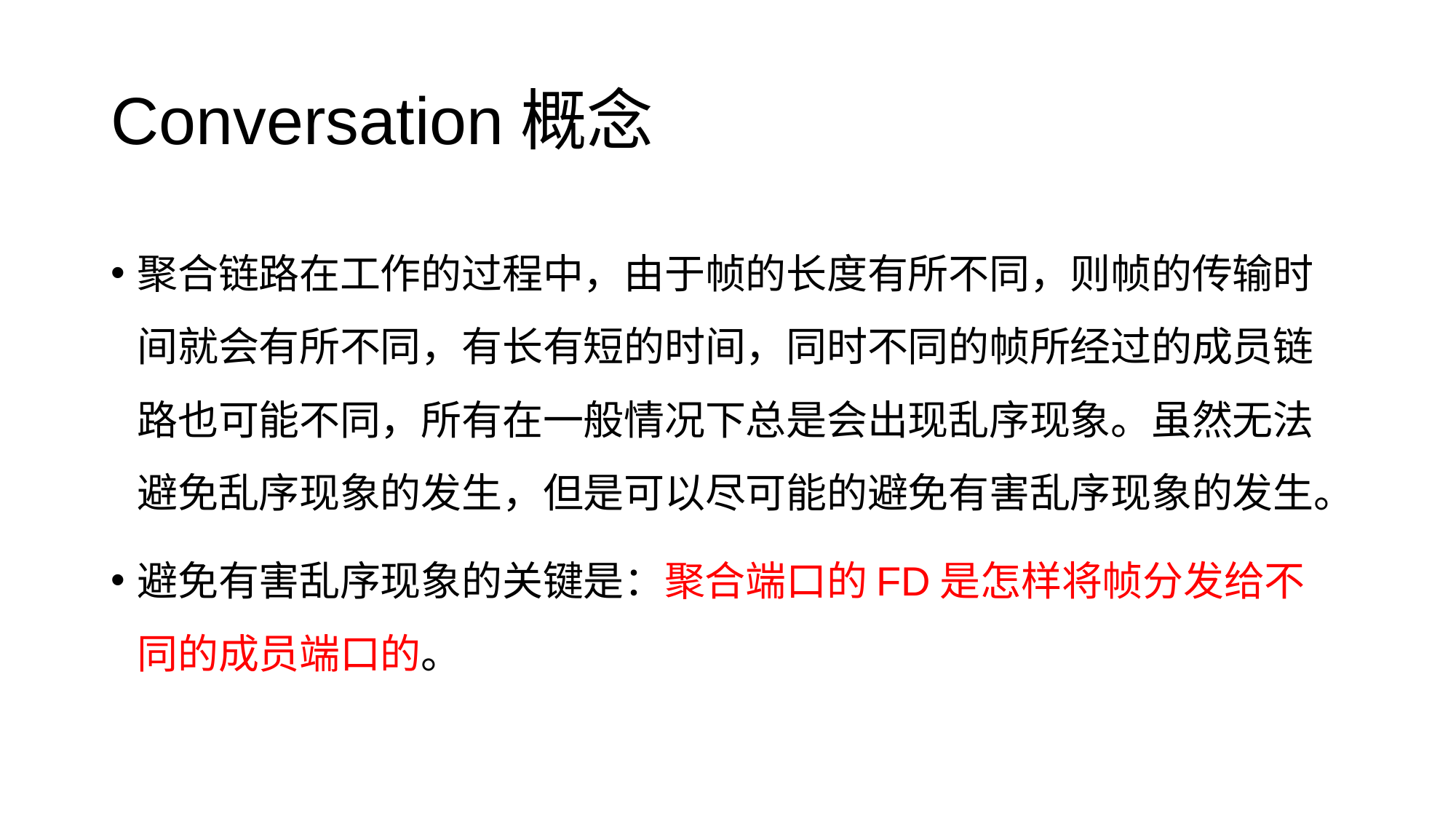

# Conversation概念
聚合链路在工作的过程中，由于帧的长度有所不同，则帧的传输时间就会有所不同，有长有短的时间，同时不同的帧所经过的成员链路也可能不同，所有在一般情况下总是会出现乱序现象。虽然无法避免乱序现象的发生，但是可以尽可能的避免有害乱序现象的发生。
避免有害乱序现象的关键是：聚合端口的FD是怎样将帧分发给不同的成员端口的。